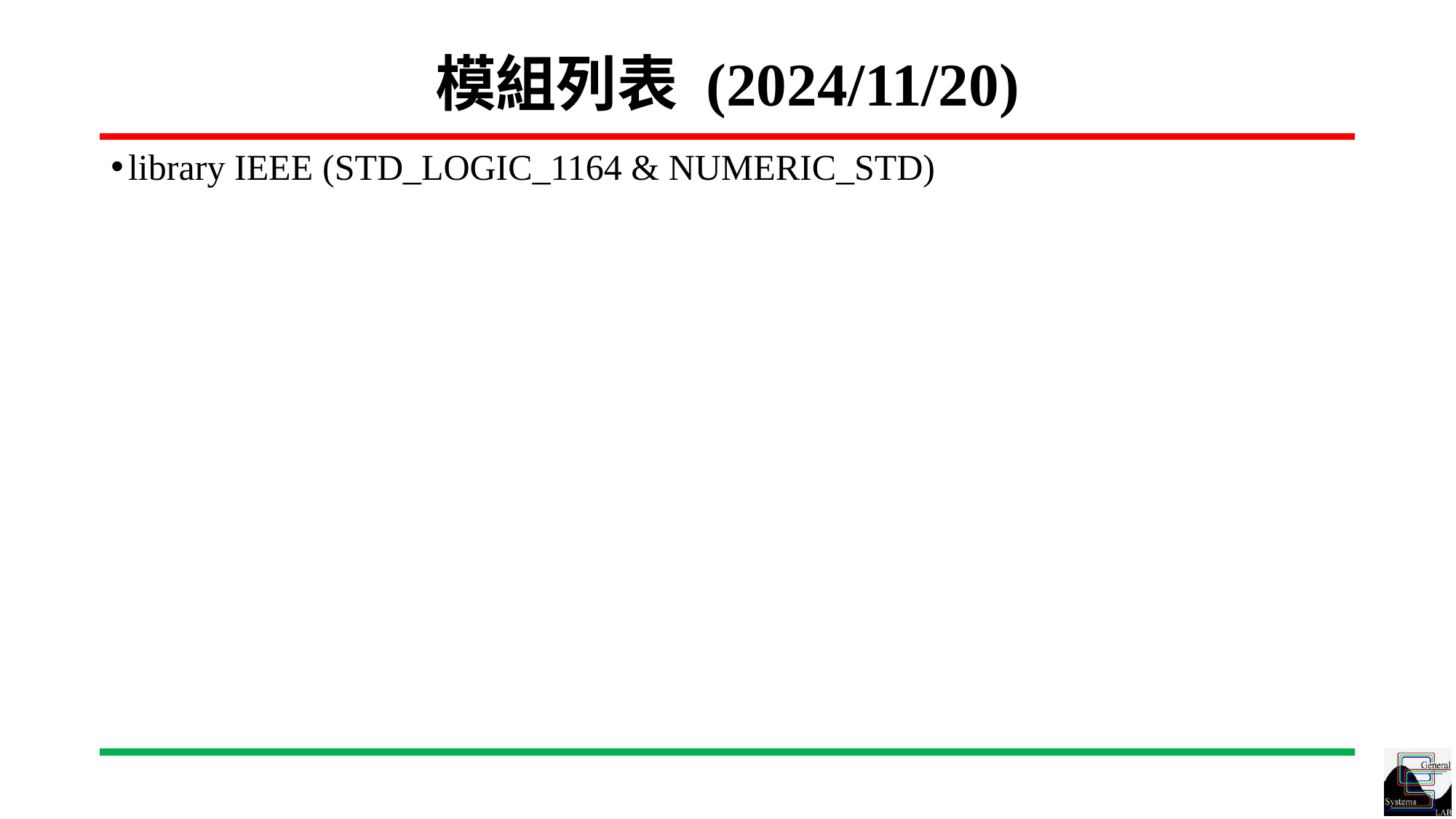

# 模組列表 (2024/11/20)
library IEEE (STD_LOGIC_1164 & NUMERIC_STD)